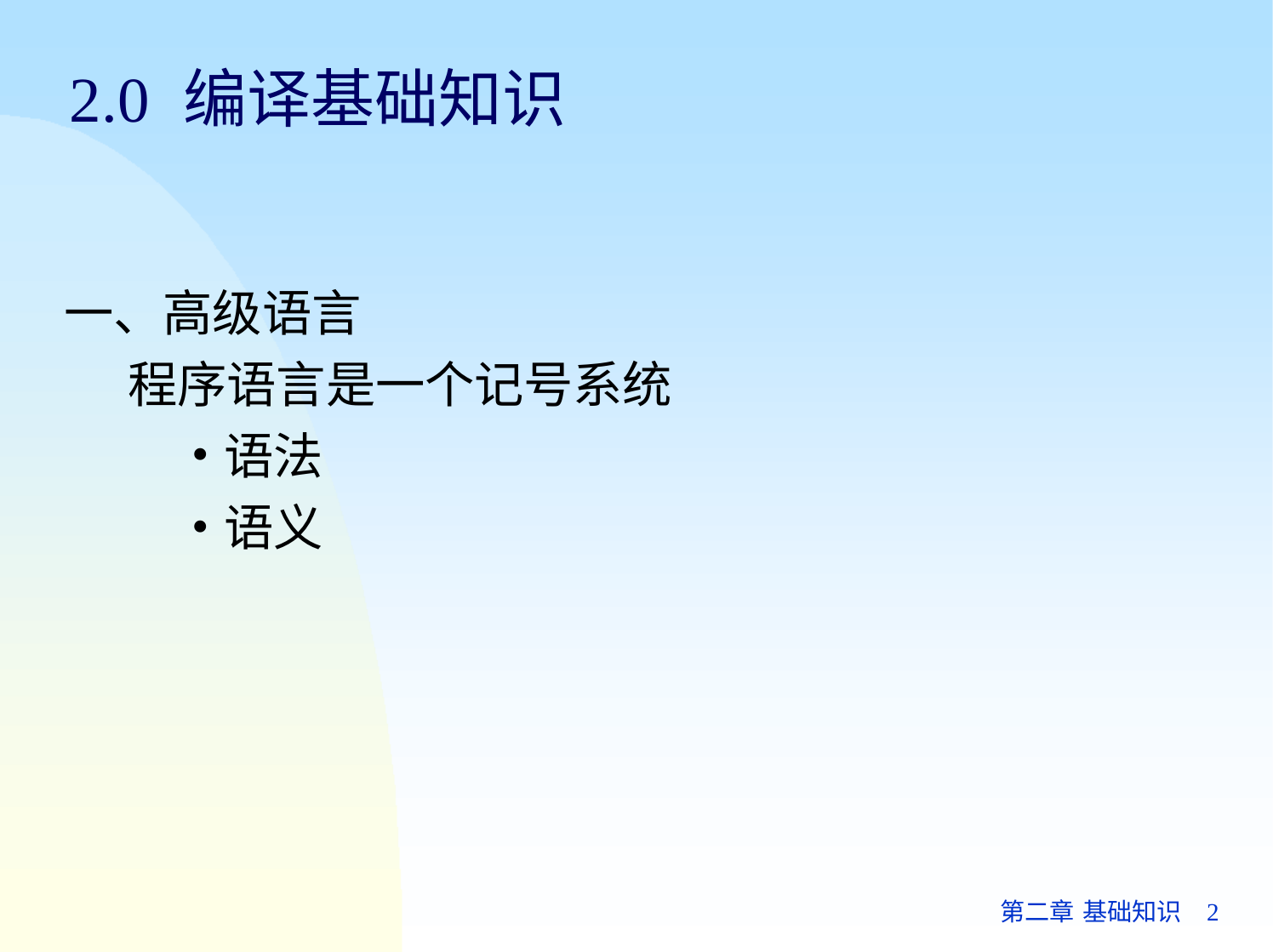

# 2.0	编译基础知识
一、高级语言
程序语言是一个记号系统
语法
语义
第二章 基础知识	2